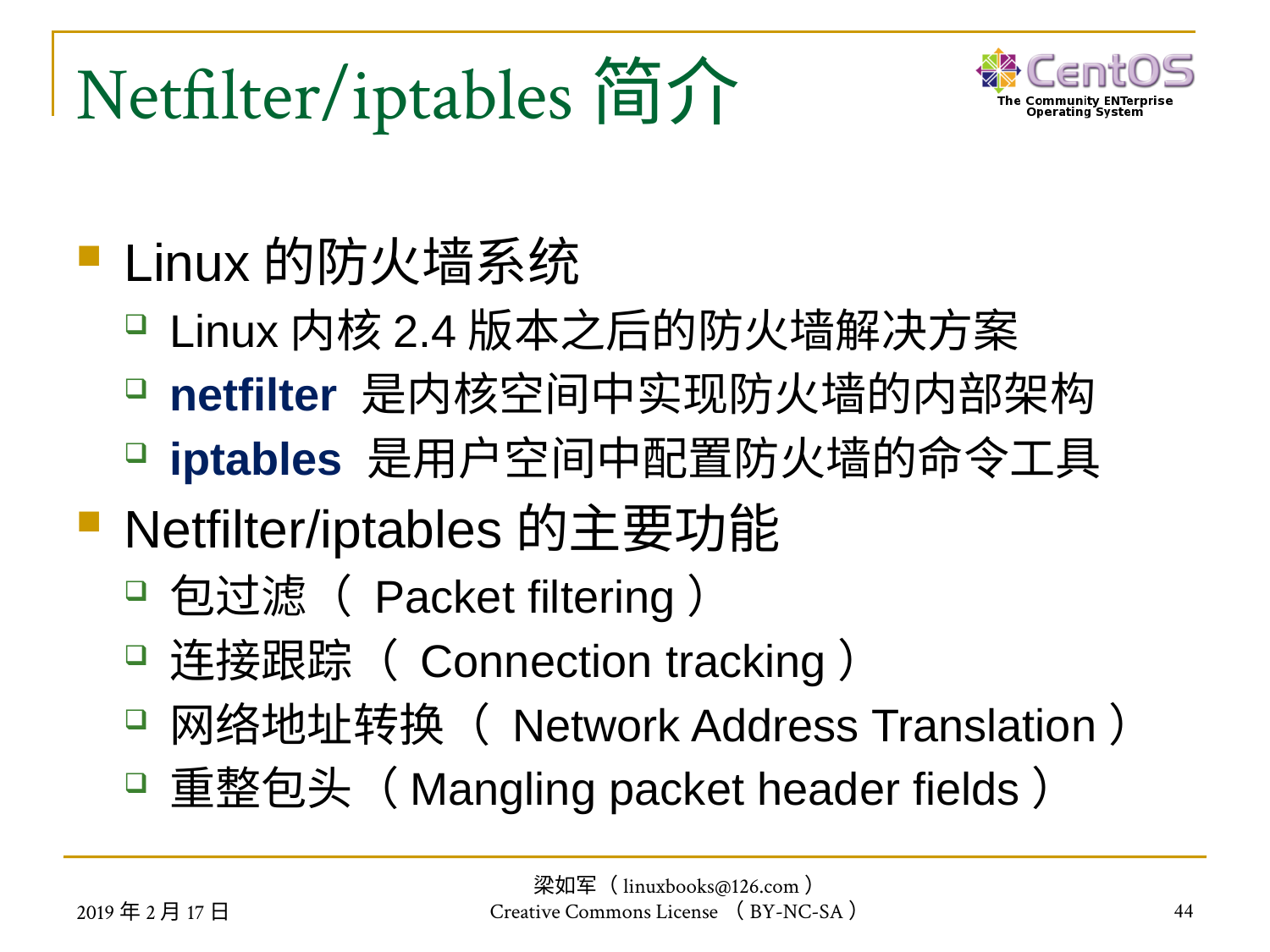

# Netfilter/iptables简介
Linux的防火墙系统
Linux内核2.4版本之后的防火墙解决方案
netfilter 是内核空间中实现防火墙的内部架构
iptables 是用户空间中配置防火墙的命令工具
Netfilter/iptables的主要功能
包过滤（ Packet filtering）
连接跟踪（ Connection tracking）
网络地址转换（ Network Address Translation）
重整包头（Mangling packet header fields）

梁如军（linuxbooks@126.com）
Creative Commons License（BY-NC-SA）
2019年2月17日
44